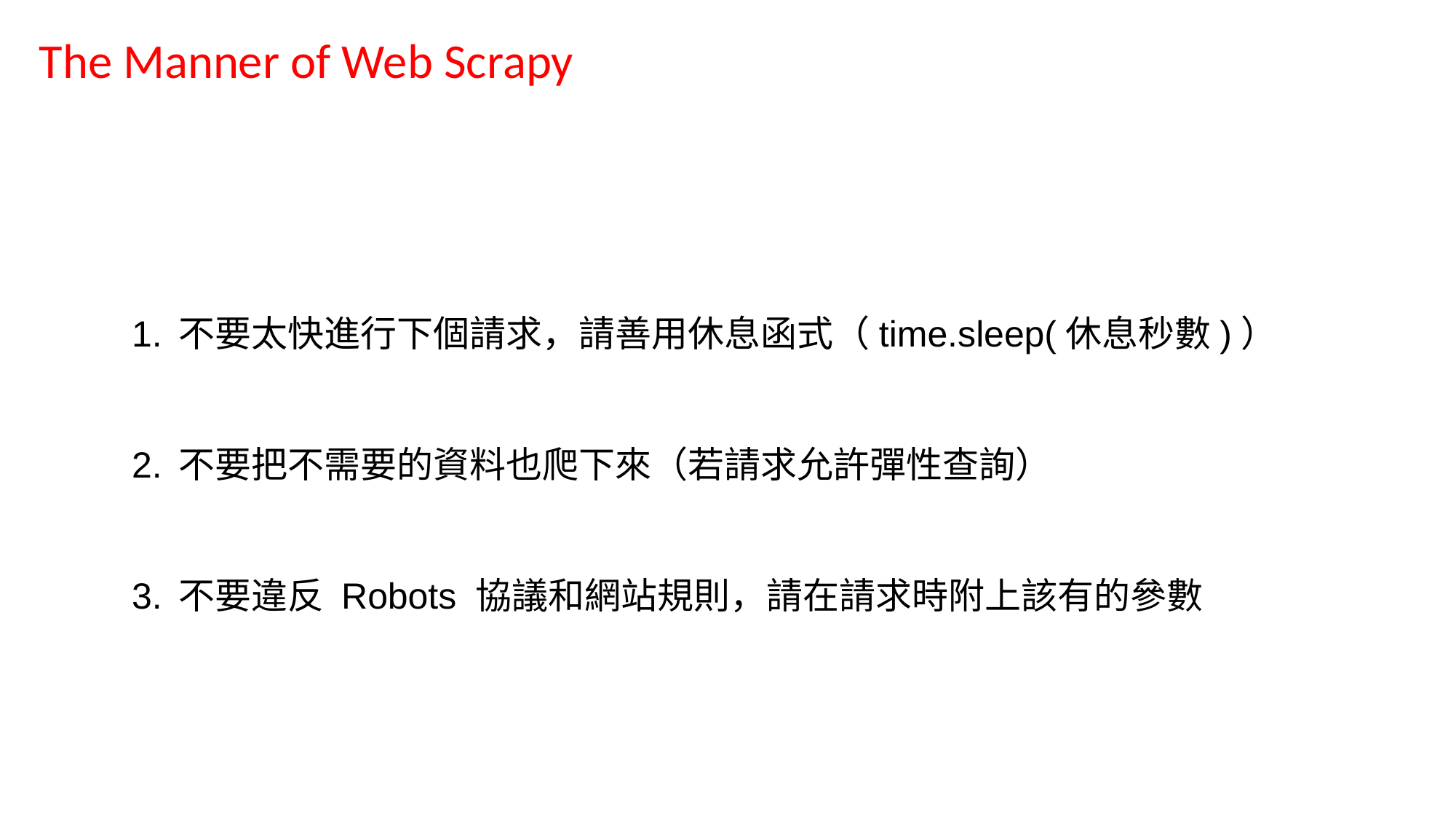

The Manner of Web Scrapy
 不要太快進行下個請求，請善用休息函式（time.sleep(休息秒數)）
 不要把不需要的資料也爬下來（若請求允許彈性查詢）
 不要違反 Robots 協議和網站規則，請在請求時附上該有的參數